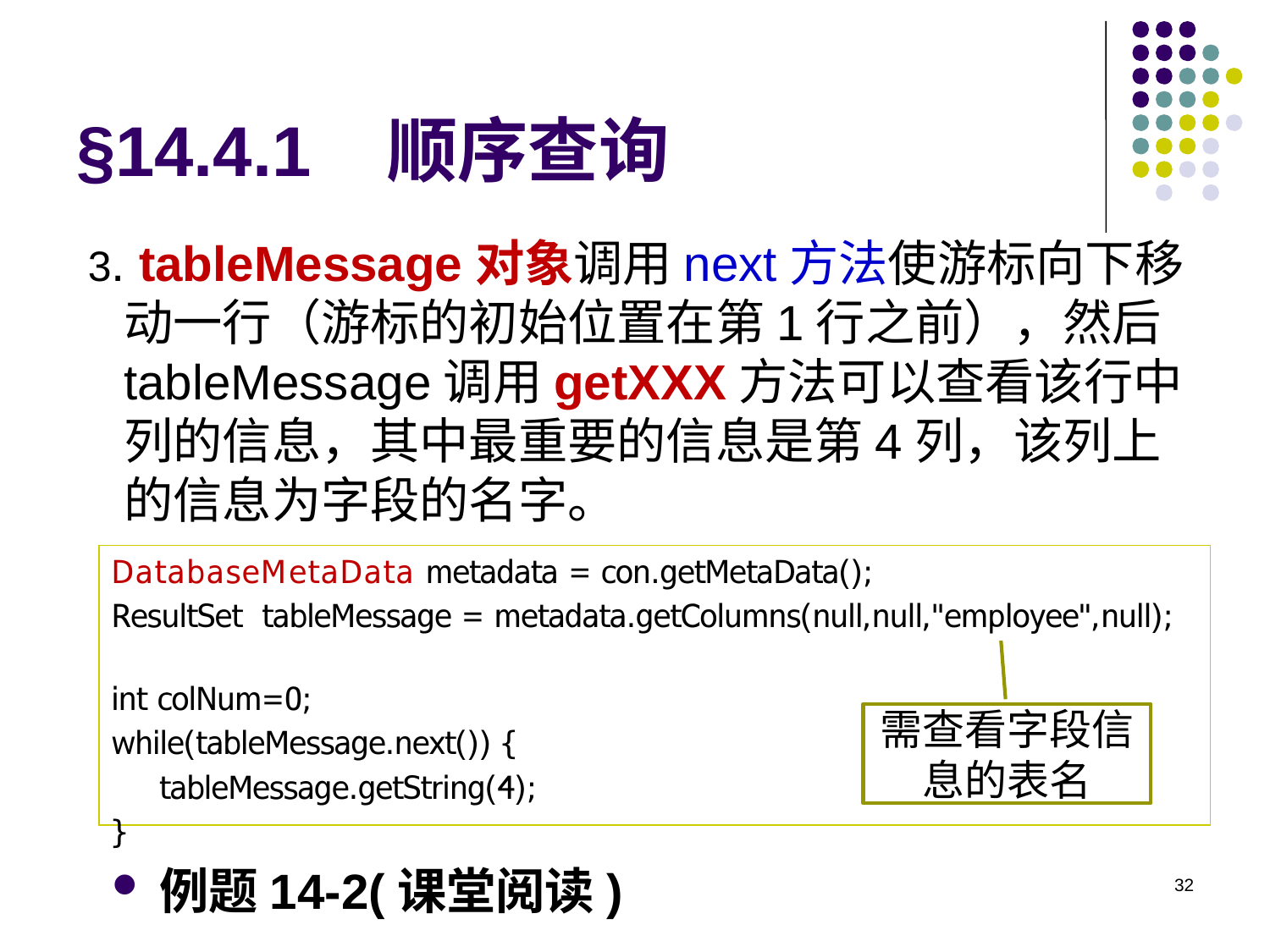

# §14.4.1   顺序查询
 3. tableMessage对象调用next方法使游标向下移动一行（游标的初始位置在第1行之前），然后tableMessage调用getXXX方法可以查看该行中列的信息，其中最重要的信息是第4列，该列上的信息为字段的名字。

DatabaseMetaData metadata = con.getMetaData();
ResultSet  tableMessage = metadata.getColumns(null,null,"employee",null);
int colNum=0;
while(tableMessage.next()) {
	tableMessage.getString(4);
}
例题14-2(课堂阅读)

需查看字段信息的表名
32